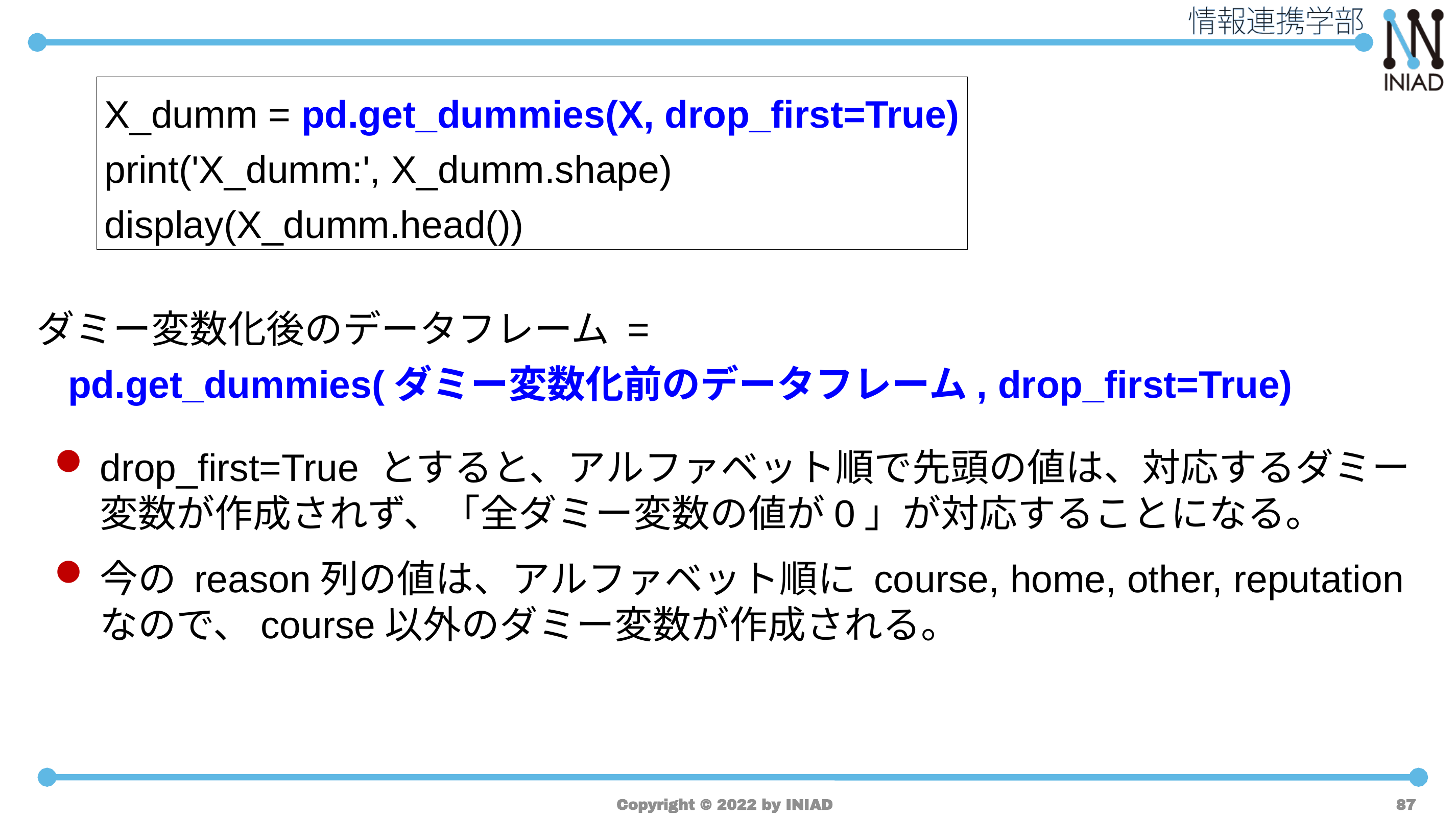

X_dumm = pd.get_dummies(X, drop_first=True)
print('X_dumm:', X_dumm.shape)
display(X_dumm.head())
ダミー変数化後のデータフレーム =
   pd.get_dummies(ダミー変数化前のデータフレーム, drop_first=True)
drop_first=True とすると、アルファベット順で先頭の値は、対応するダミー変数が作成されず、「全ダミー変数の値が0」が対応することになる。
今の reason列の値は、アルファベット順に course, home, other, reputation なので、course以外のダミー変数が作成される。
Copyright © 2022 by INIAD
87